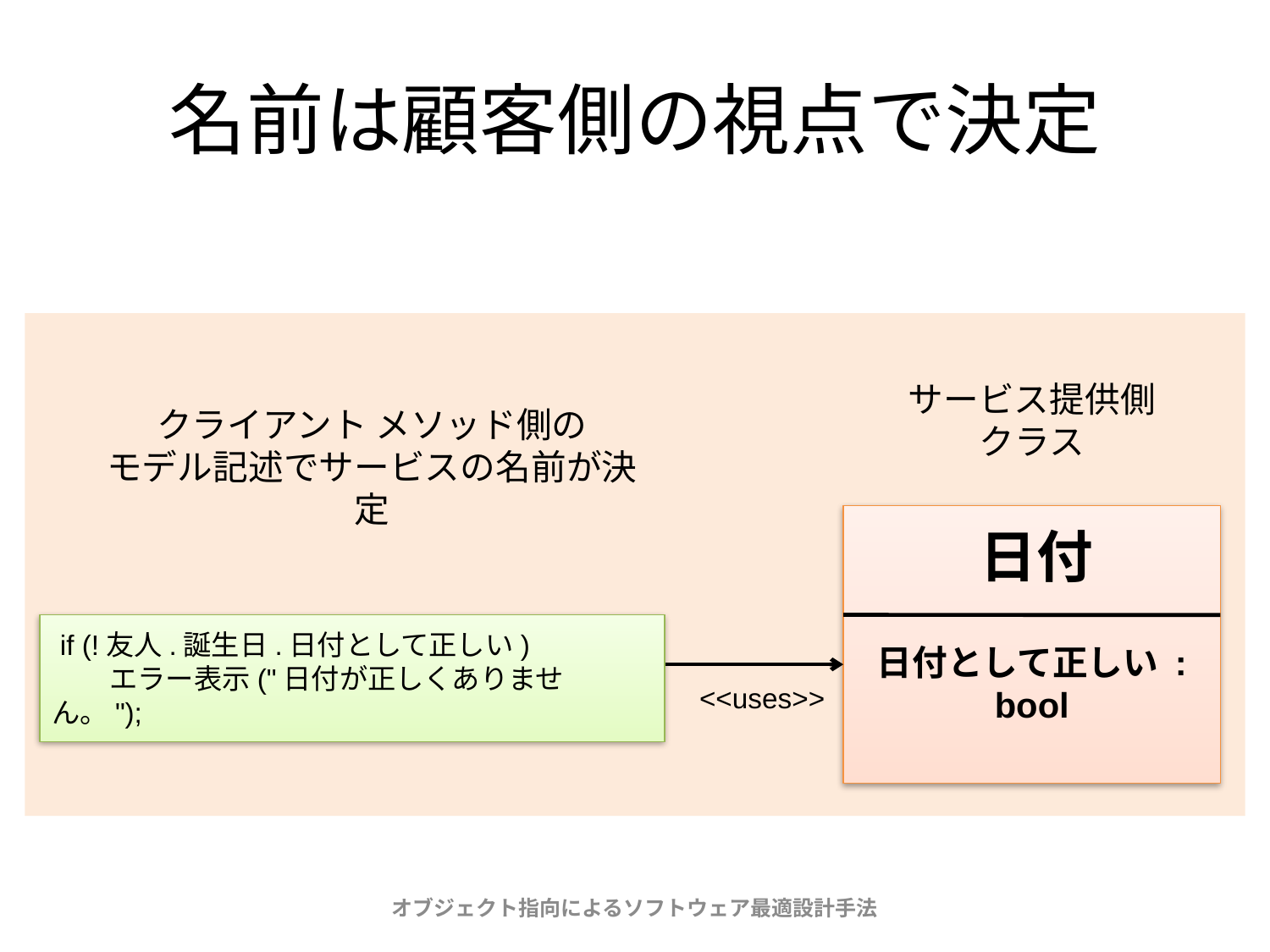

# 名前は顧客側の視点で決定

クライアント メソッド側の
モデル記述でサービスの名前が決定
サービス提供側
クラス

日付
 if (!友人.誕生日.日付として正しい)
        エラー表示("日付が正しくありません。");
日付として正しい : bool
<<uses>>
オブジェクト指向によるソフトウェア最適設計手法